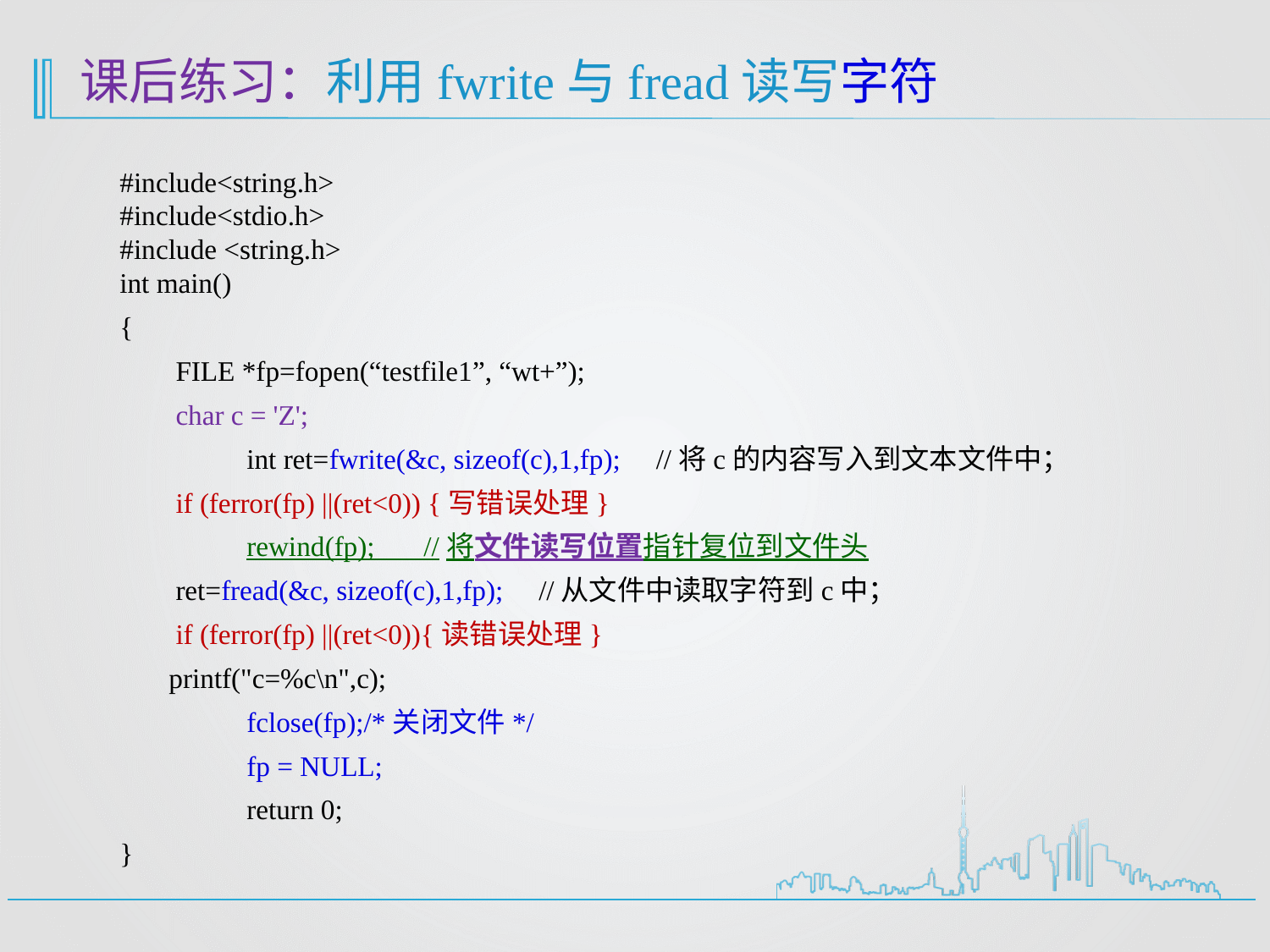

# 课后练习：利用fwrite与fread读写字符
#include<string.h>
#include<stdio.h>
#include <string.h>
int main()
{
        FILE *fp=fopen(“testfile1”, “wt+”);
        char c = 'Z';
	int ret=fwrite(&c, sizeof(c),1,fp);     //将c的内容写入到文本文件中；
        if (ferror(fp) ||(ret<0)) {写错误处理}
	rewind(fp);       //将文件读写位置指针复位到文件头
        ret=fread(&c, sizeof(c),1,fp);     //从文件中读取字符到c中；
        if (ferror(fp) ||(ret<0)){读错误处理}
       printf("c=%c\n",c);
	fclose(fp);/*关闭文件*/
	fp = NULL;
	return 0;
}